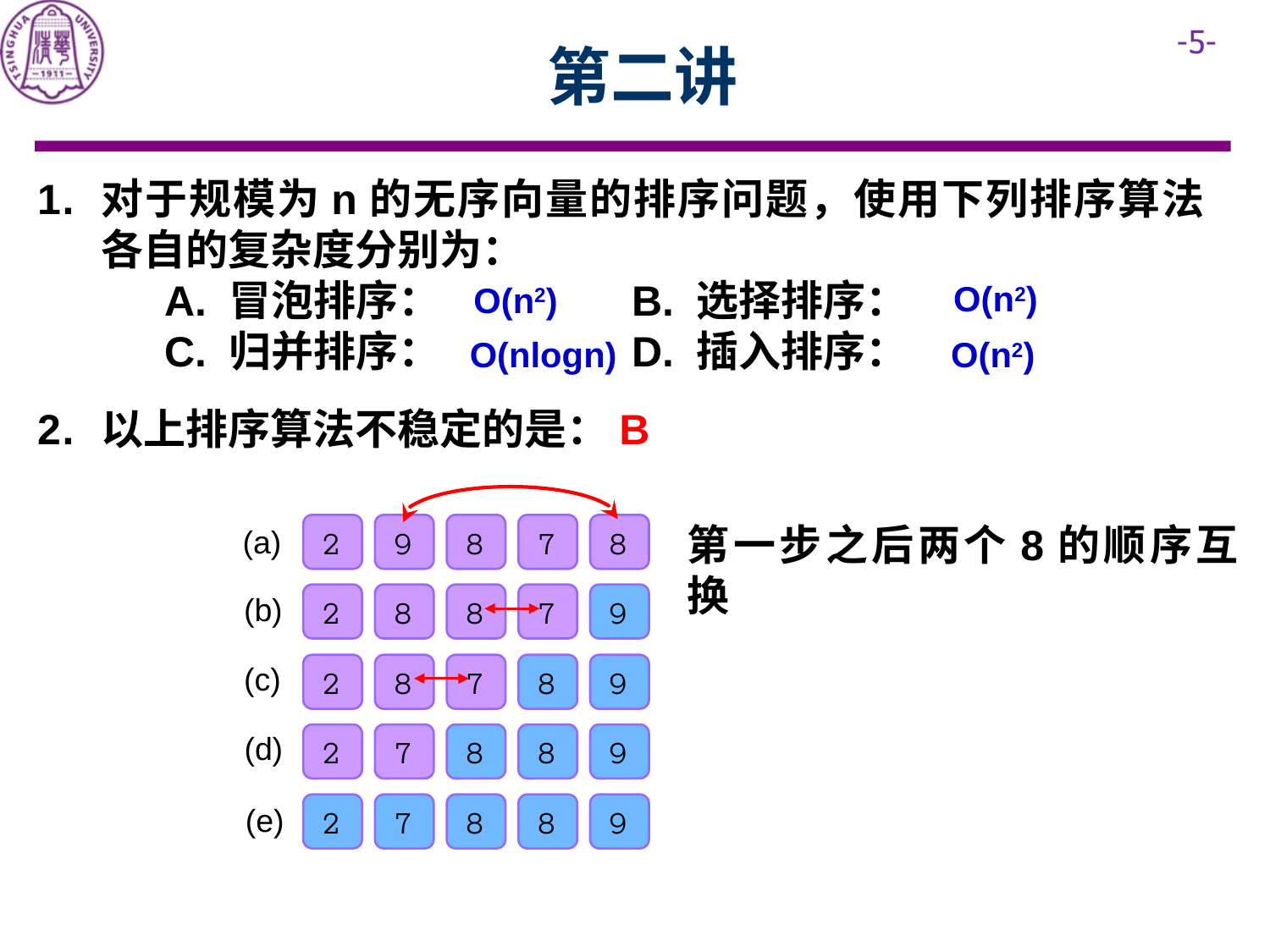

# 第二讲
对于规模为n的无序向量的排序问题，使用下列排序算法各自的复杂度分别为：
	A. 冒泡排序：                   B. 选择排序：
	C. 归并排序：                   D. 插入排序：
O(n2)
O(n2)
O(nlogn)
O(n2)
以上排序算法不稳定的是：B

第一步之后两个8的顺序互换
2
9
8
7
8
(a)
(b)
2
8
8
7
9
(c)
2
8
7
8
9
(d)
2
7
8
8
9
(e)
2
7
8
8
9